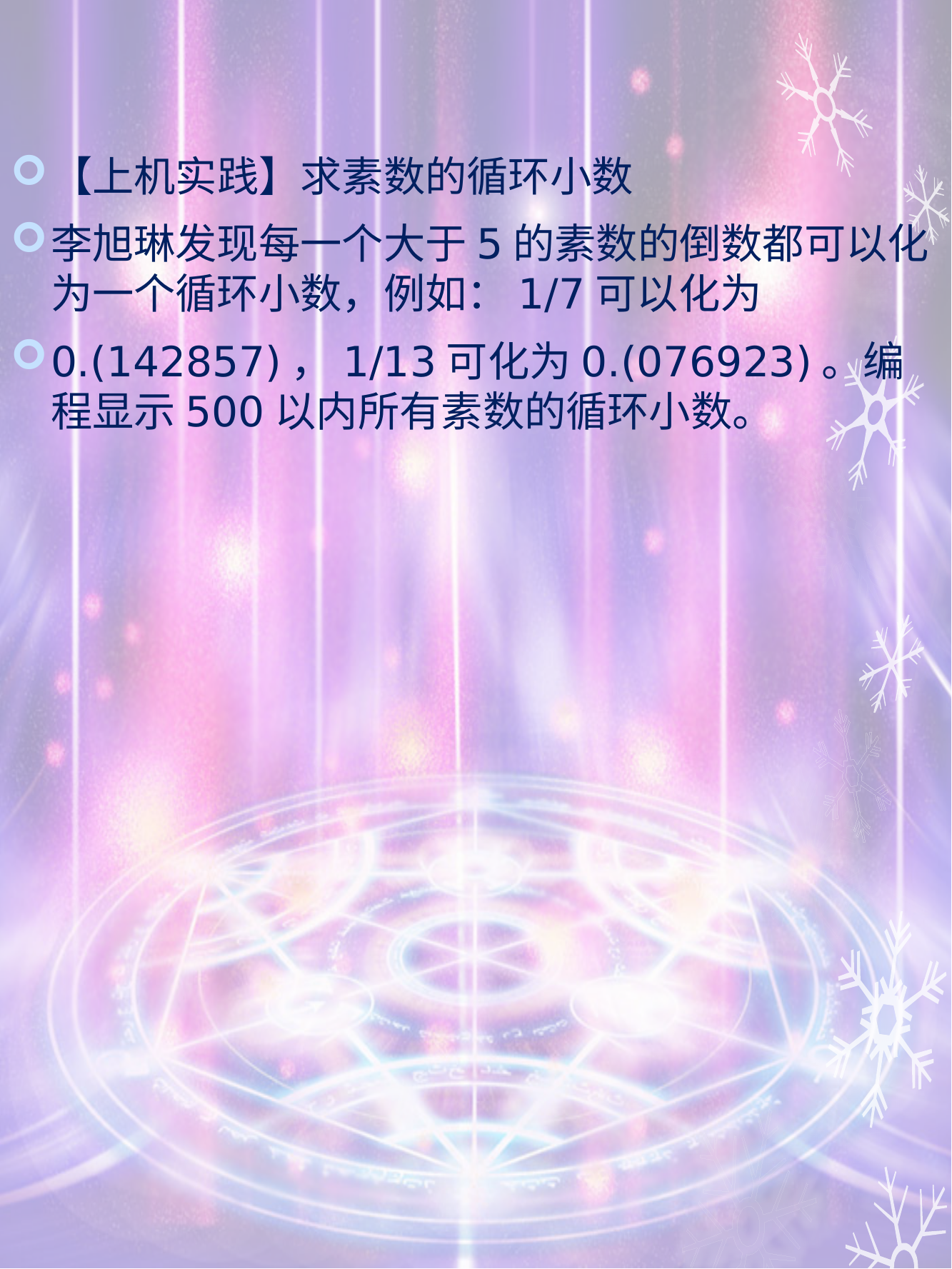

【上机实践】求素数的循环小数
李旭琳发现每一个大于5的素数的倒数都可以化为一个循环小数，例如：1/7可以化为
0.(142857)，1/13可化为0.(076923)。编程显示500以内所有素数的循环小数。